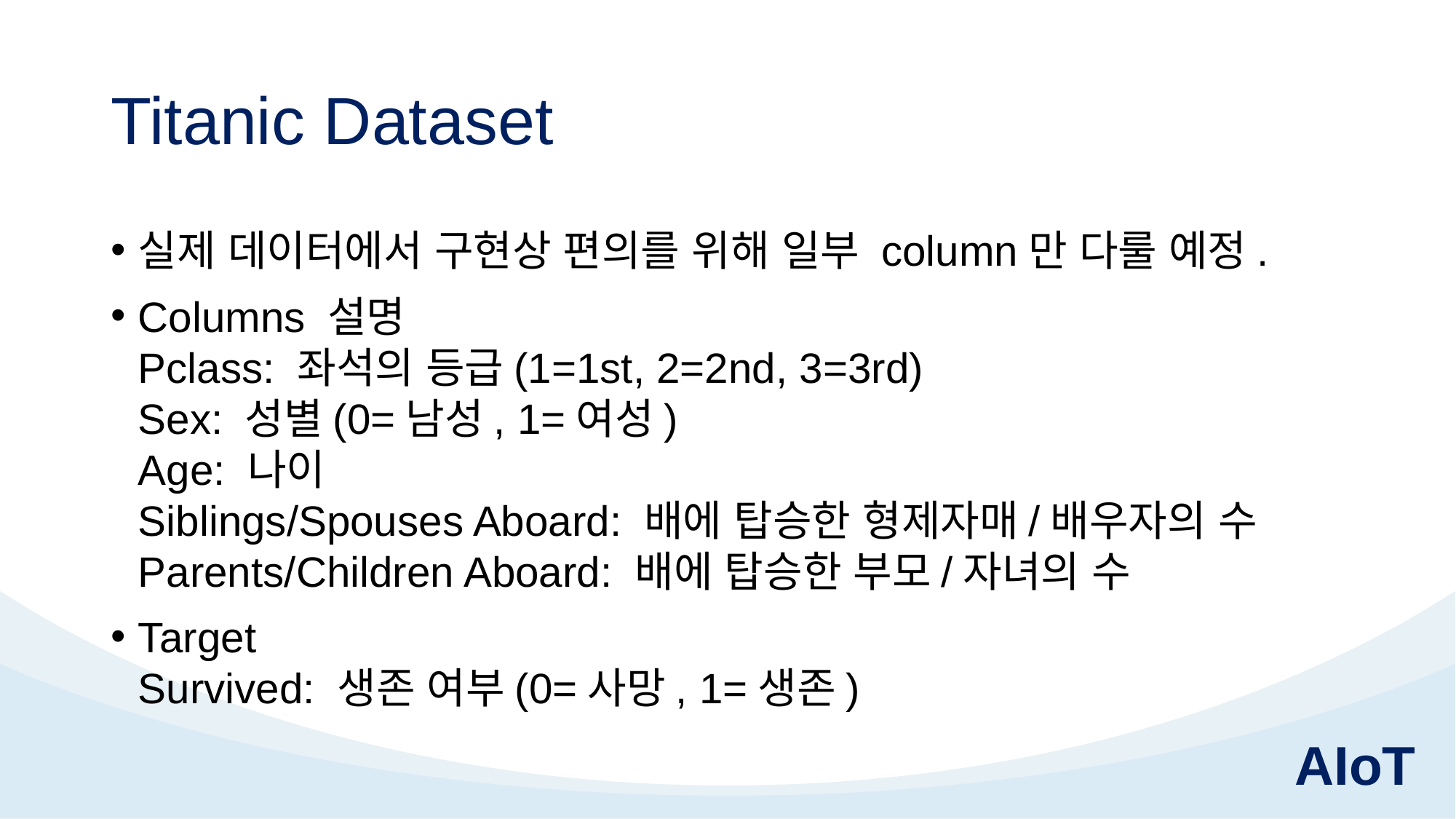

# Titanic Dataset
실제 데이터에서 구현상 편의를 위해 일부 column만 다룰 예정.
Columns 설명
Pclass: 좌석의 등급(1=1st, 2=2nd, 3=3rd)
Sex: 성별(0=남성, 1=여성)
Age: 나이
Siblings/Spouses Aboard: 배에 탑승한 형제자매/배우자의 수
Parents/Children Aboard: 배에 탑승한 부모/자녀의 수
Target
Survived: 생존 여부(0=사망, 1=생존)